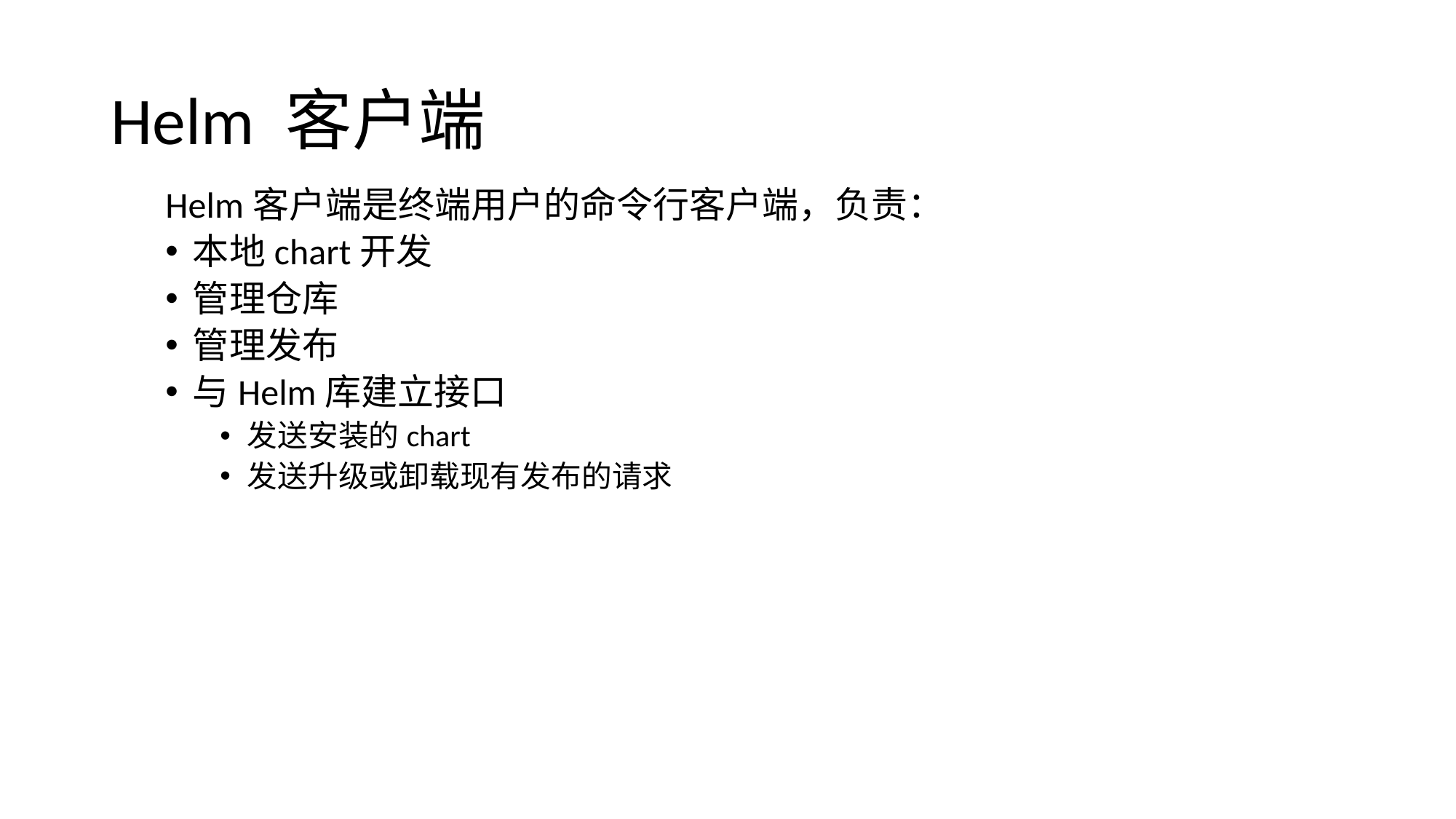

# Helm 客户端
Helm客户端是终端用户的命令行客户端，负责：
本地chart开发
管理仓库
管理发布
与Helm库建立接口
发送安装的chart
发送升级或卸载现有发布的请求